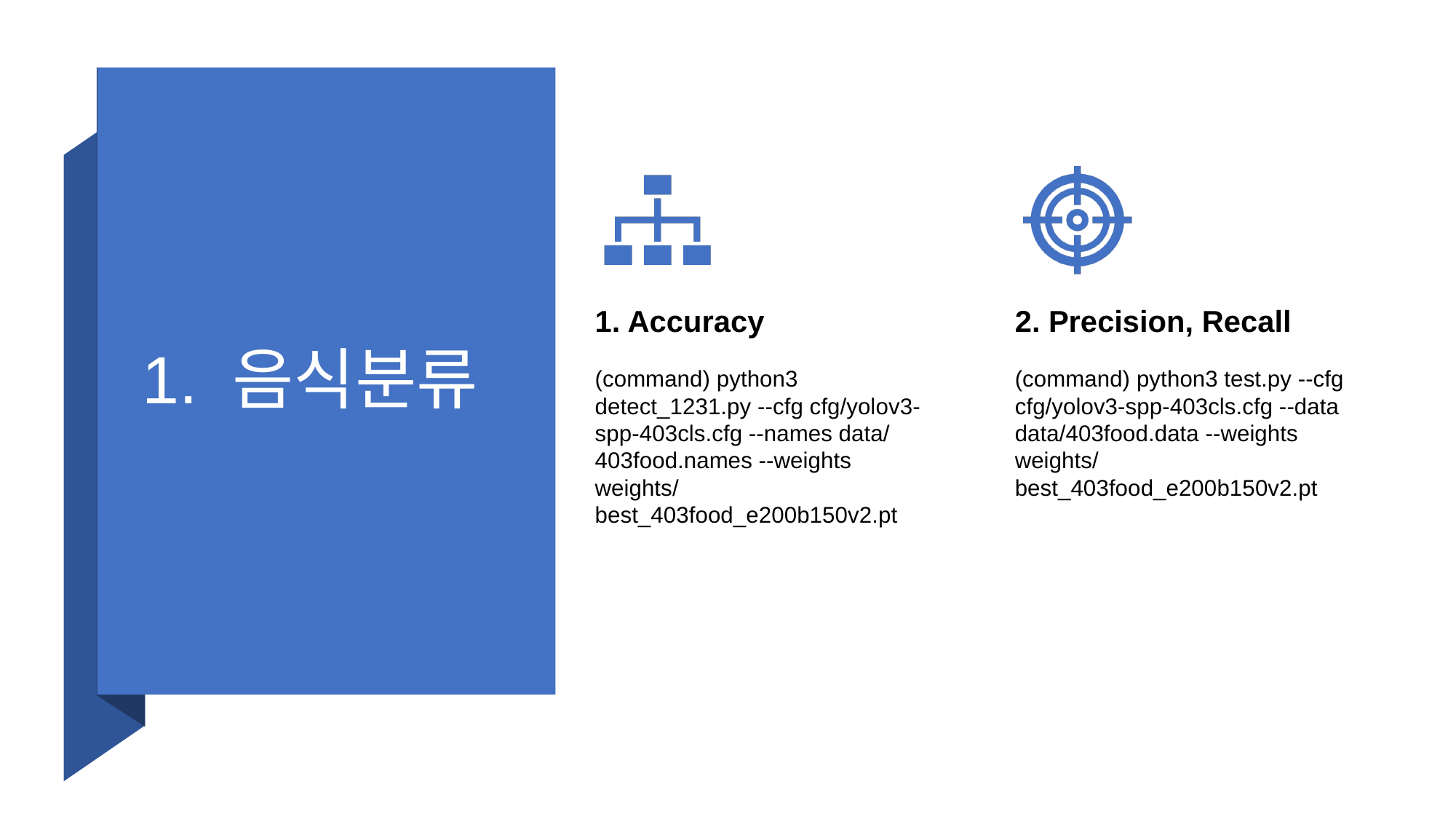

# 1. 음식분류
1. Accuracy
(command) python3 detect_1231.py --cfg cfg/yolov3-spp-403cls.cfg --names data/403food.names --weights weights/best_403food_e200b150v2.pt
2. Precision, Recall
(command) python3 test.py --cfg cfg/yolov3-spp-403cls.cfg --data data/403food.data --weights weights/best_403food_e200b150v2.pt